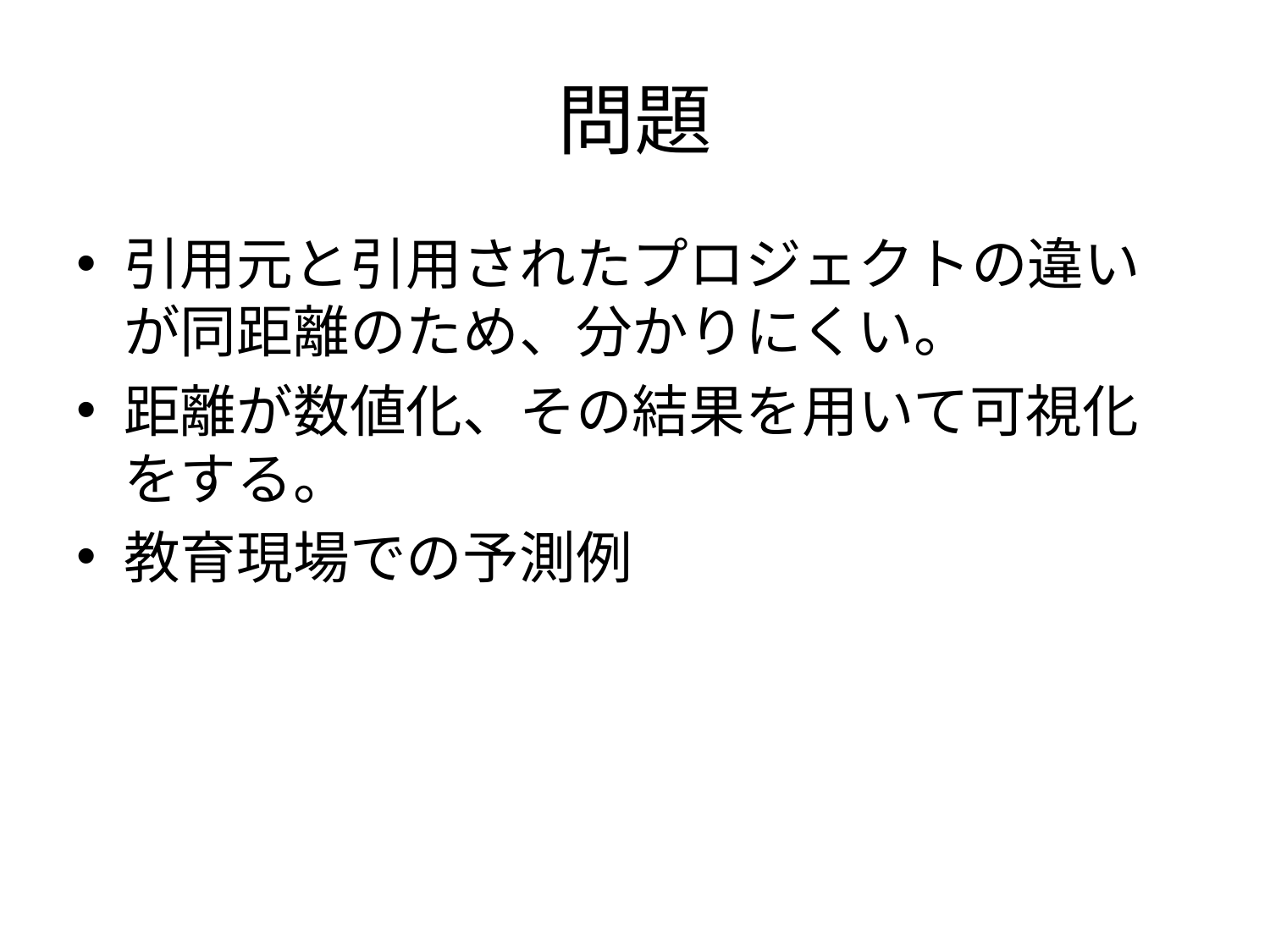

# 問題
引用元と引用されたプロジェクトの違いが同距離のため、分かりにくい。
距離が数値化、その結果を用いて可視化をする。
教育現場での予測例